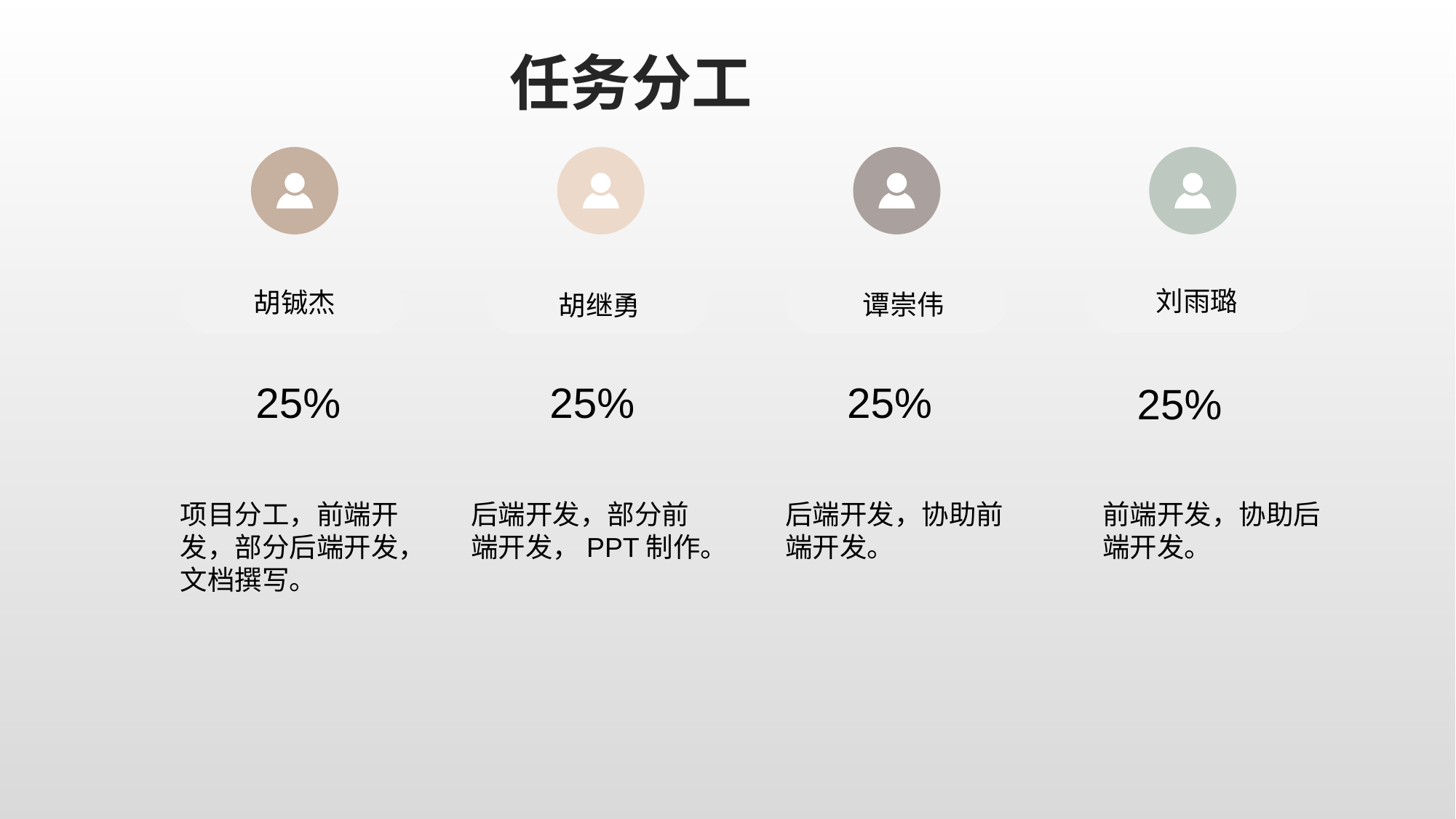

任务分工

刘雨璐

胡铖杰

 谭崇伟

胡继勇

25%
25%
25%
25%
项目分工，前端开发，部分后端开发，文档撰写。
后端开发，部分前端开发，PPT制作。
后端开发，协助前端开发。
前端开发，协助后端开发。